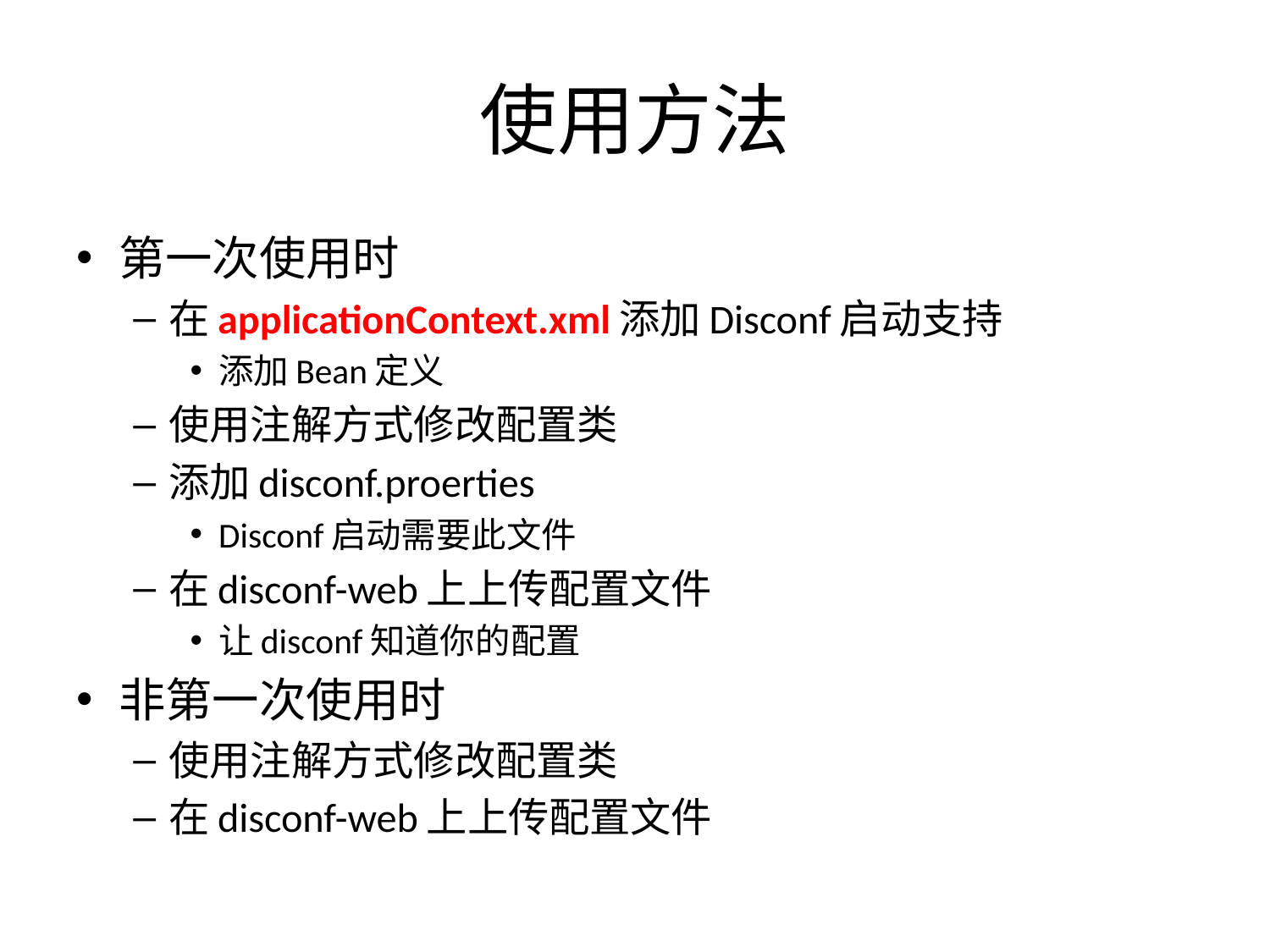

# 使用方法
第一次使用时
在applicationContext.xml添加Disconf启动支持
添加Bean定义
使用注解方式修改配置类
添加disconf.proerties
Disconf启动需要此文件
在disconf-web上上传配置文件
让disconf知道你的配置
非第一次使用时
使用注解方式修改配置类
在disconf-web上上传配置文件